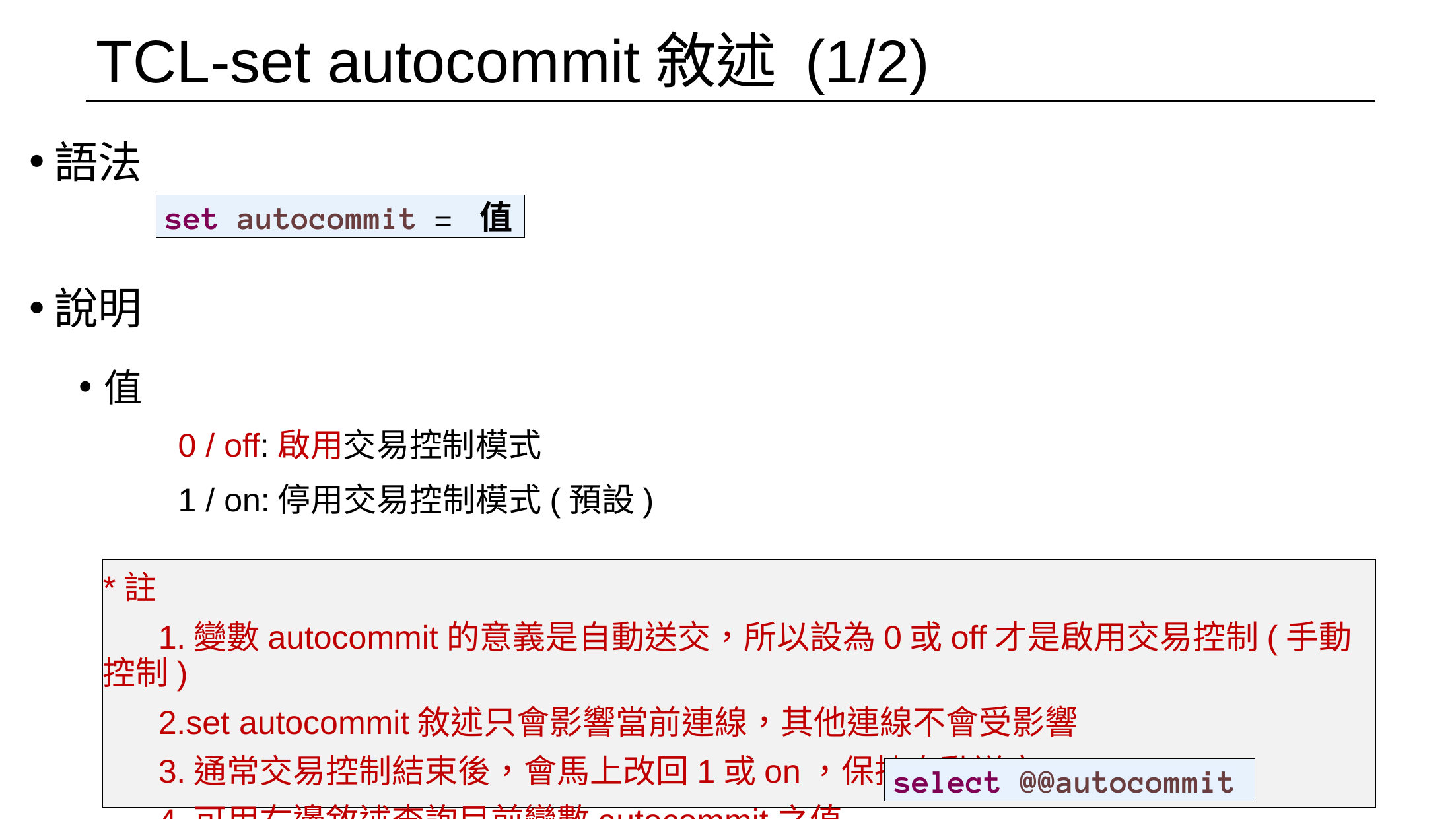

# TCL-set autocommit敘述 (1/2)
語法

說明
值
	0 / off:啟用交易控制模式
	1 / on:停用交易控制模式(預設)

set autocommit = 值
*註
      1.變數autocommit的意義是自動送交，所以設為0或off才是啟用交易控制(手動控制)
      2.set autocommit敘述只會影響當前連線，其他連線不會受影響
      3.通常交易控制結束後，會馬上改回1或on，保持自動送交
      4.可用右邊敘述查詢目前變數autocommit之值
select @@autocommit
81